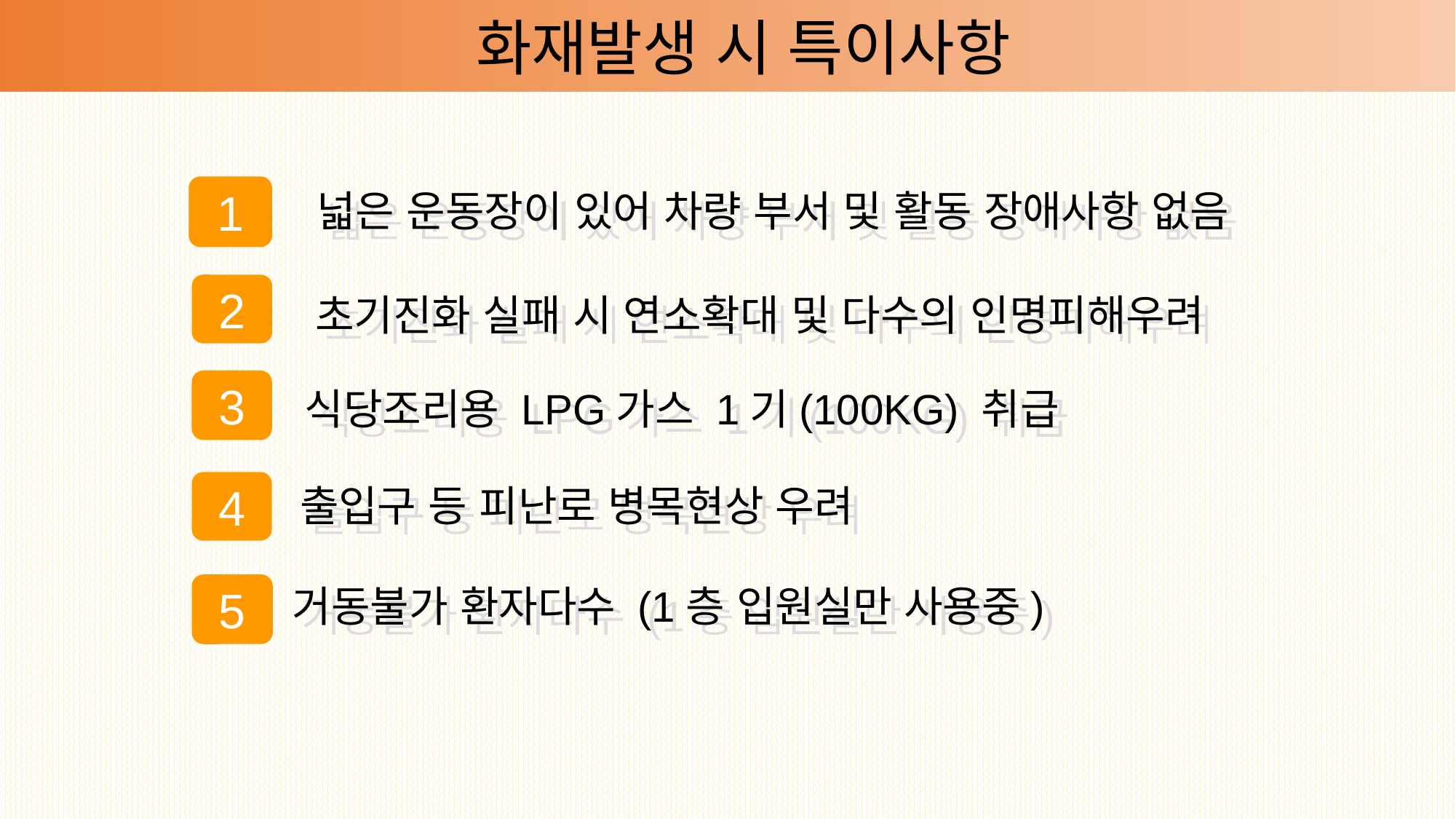

화재발생 시 특이사항
1
 넓은 운동장이 있어 차량 부서 및 활동 장애사항 없음
2
 초기진화 실패 시 연소확대 및 다수의 인명피해우려
3
 식당조리용 LPG가스 1기(100KG) 취급
4
 출입구 등 피난로 병목현상 우려
 거동불가 환자다수 (1층 입원실만 사용중)
5